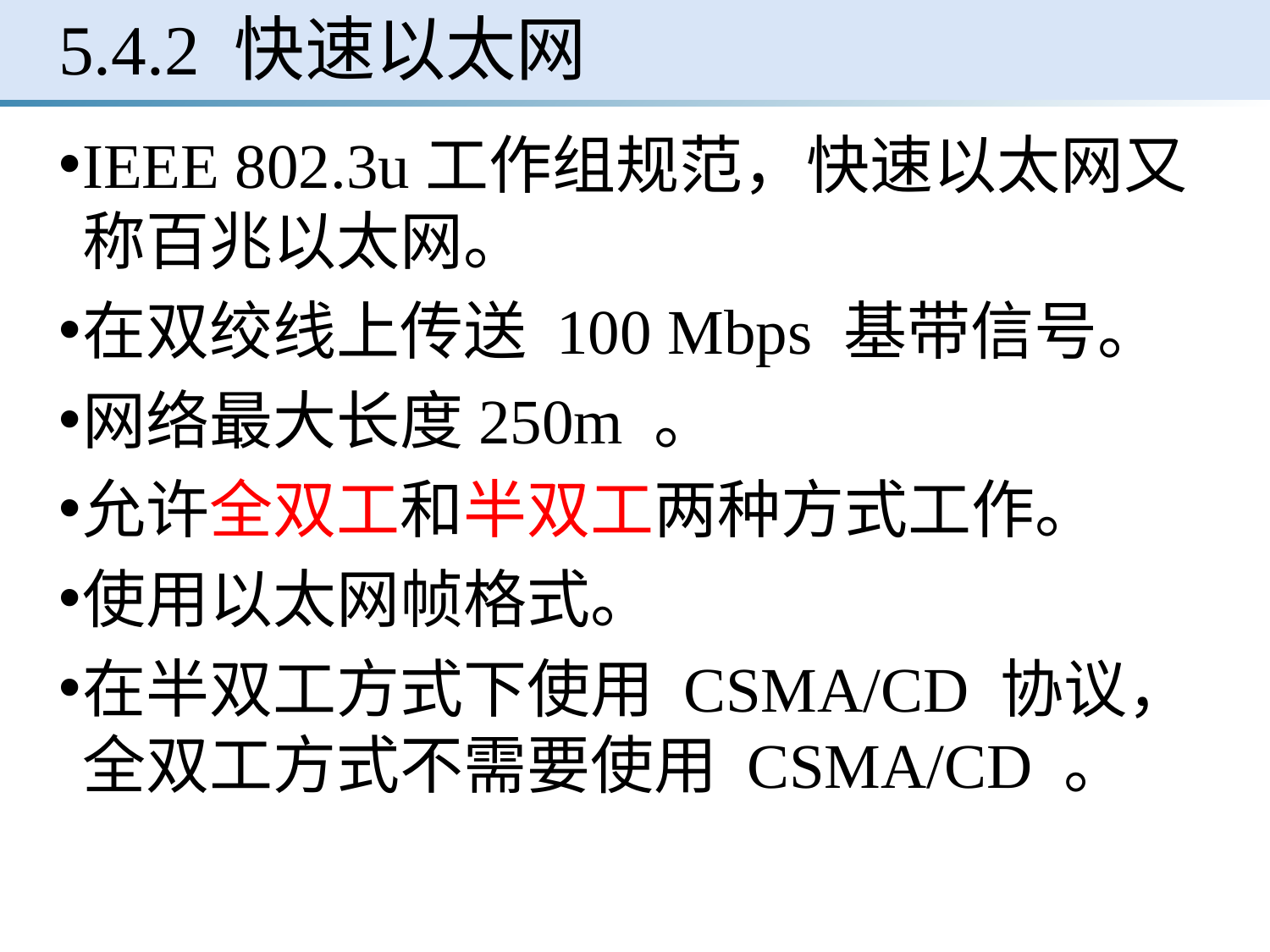

# 5.4.2 快速以太网
IEEE 802.3u工作组规范，快速以太网又称百兆以太网。
在双绞线上传送 100 Mbps 基带信号。
网络最大长度250m 。
允许全双工和半双工两种方式工作。
使用以太网帧格式。
在半双工方式下使用 CSMA/CD 协议，全双工方式不需要使用 CSMA/CD 。